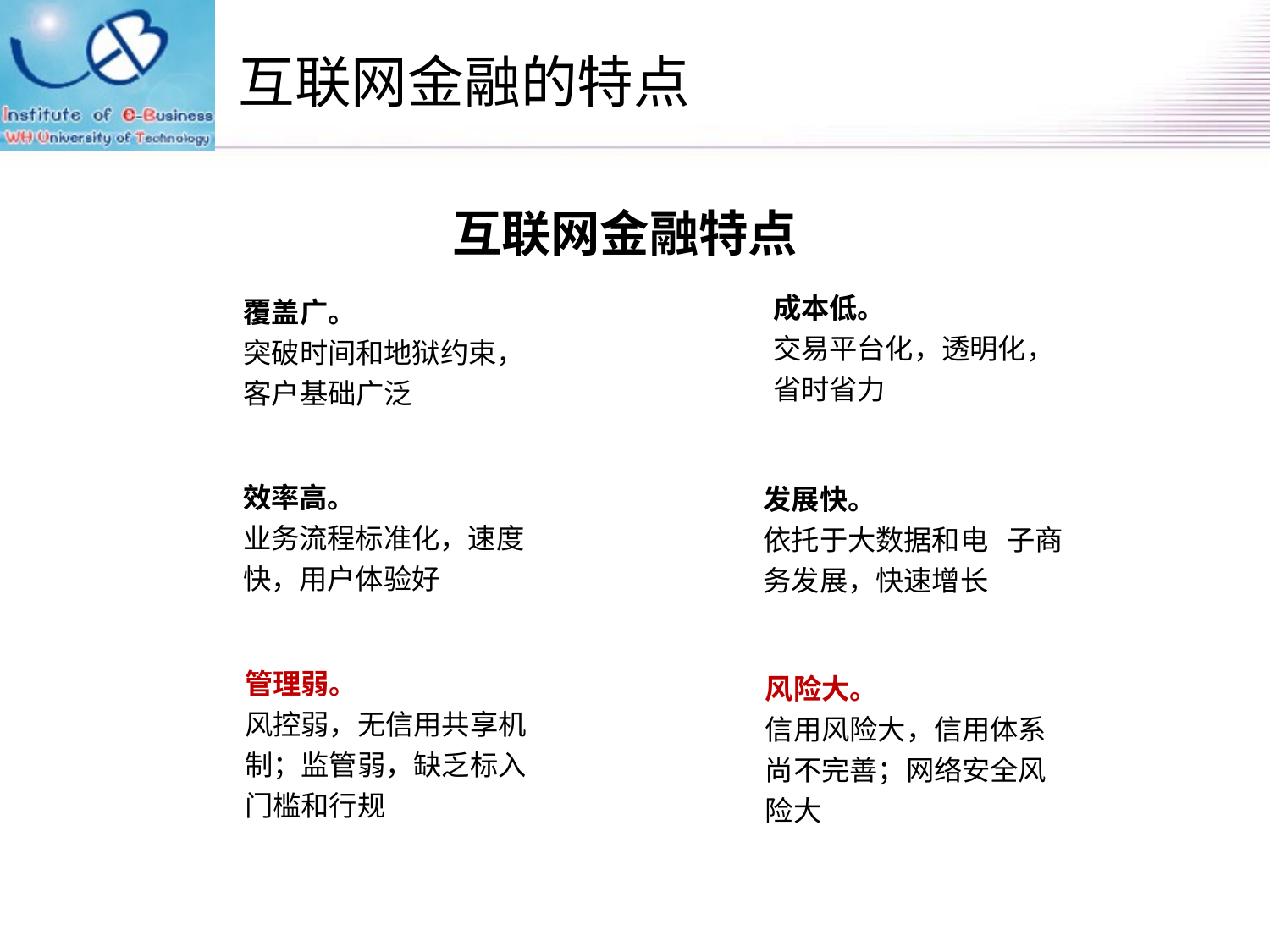

# 互联网金融的特点
互联网金融特点
覆盖广。
突破时间和地狱约束，客户基础广泛
成本低。
交易平台化，透明化，省时省力
效率高。
业务流程标准化，速度快，用户体验好
发展快。
依托于大数据和电   子商务发展，快速增长
管理弱。
风控弱，无信用共享机制；监管弱，缺乏标入门槛和行规
风险大。
信用风险大，信用体系尚不完善；网络安全风险大